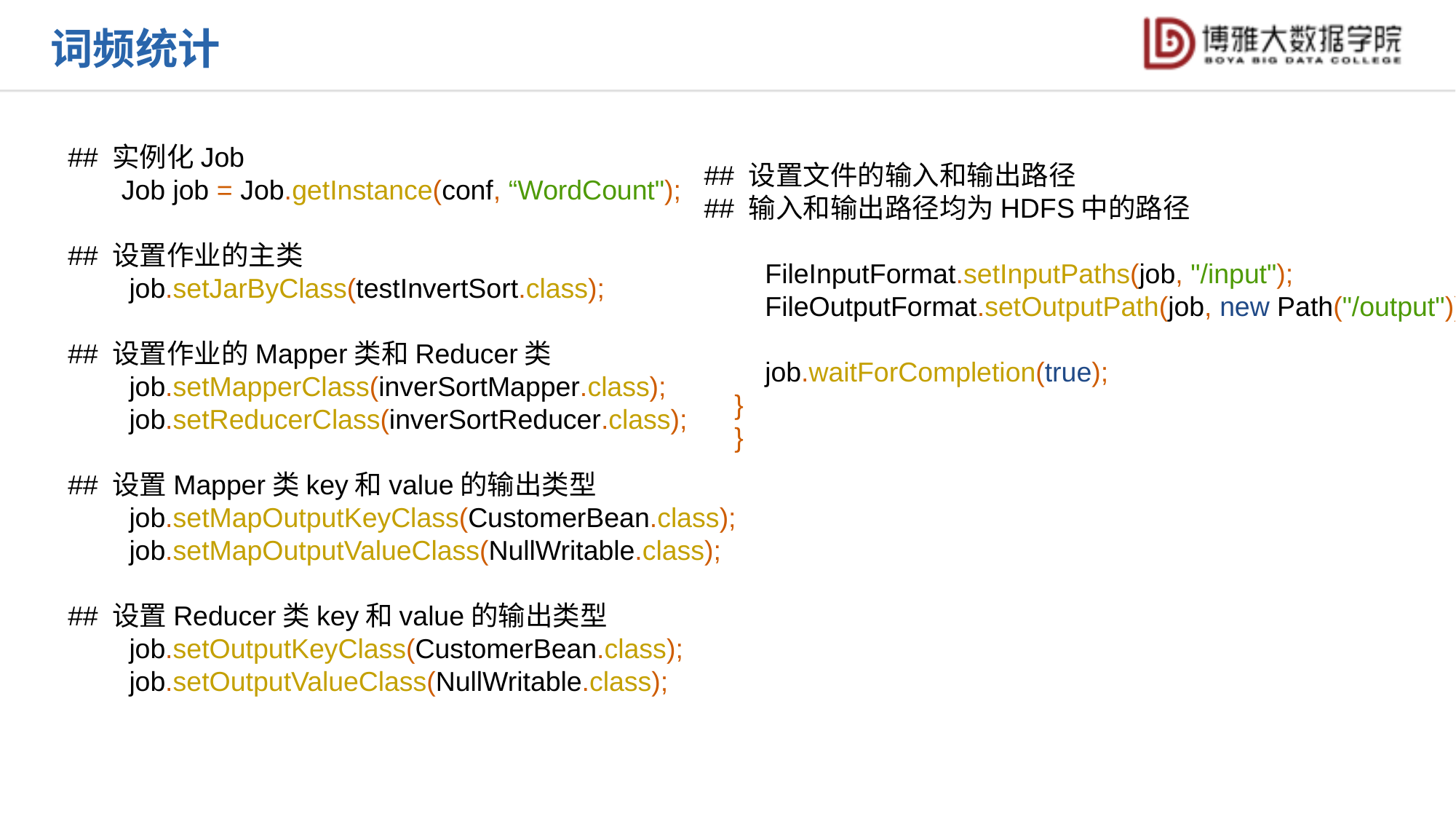

词频统计
## 实例化Job
       Job job = Job.getInstance(conf, “WordCount");

## 设置作业的主类
        job.setJarByClass(testInvertSort.class);

## 设置作业的Mapper类和Reducer类
        job.setMapperClass(inverSortMapper.class);
        job.setReducerClass(inverSortReducer.class);

## 设置Mapper类key和value的输出类型
        job.setMapOutputKeyClass(CustomerBean.class);
        job.setMapOutputValueClass(NullWritable.class);

## 设置Reducer类key和value的输出类型
        job.setOutputKeyClass(CustomerBean.class);
        job.setOutputValueClass(NullWritable.class);

## 设置文件的输入和输出路径
## 输入和输出路径均为HDFS中的路径

        FileInputFormat.setInputPaths(job, "/input");
        FileOutputFormat.setOutputPath(job, new Path("/output"));

        job.waitForCompletion(true);
    }
    }